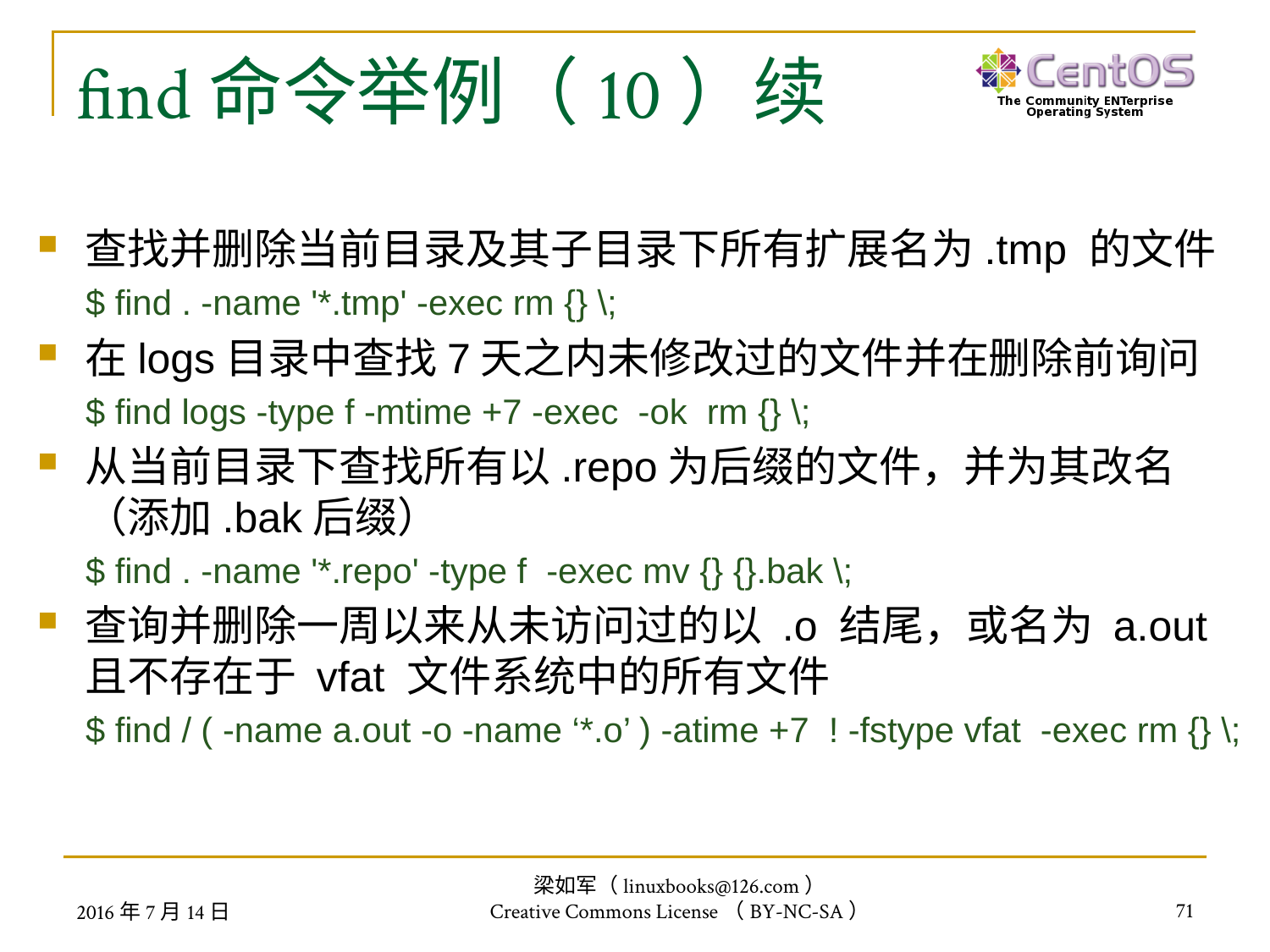

# find命令举例（10）续
查找并删除当前目录及其子目录下所有扩展名为.tmp 的文件
$ find . -name '*.tmp' -exec rm {} \;
在logs目录中查找7天之内未修改过的文件并在删除前询问
$ find logs -type f -mtime +7 -exec  -ok  rm {} \;
从当前目录下查找所有以.repo为后缀的文件，并为其改名（添加.bak后缀）
$ find . -name '*.repo' -type f  -exec mv {} {}.bak \;
查询并删除一周以来从未访问过的以 .o 结尾，或名为 a.out 且不存在于 vfat 文件系统中的所有文件
$ find / ( -name a.out -o -name ‘*.o’ ) -atime +7  ! -fstype vfat  -exec rm {} \;
梁如军（linuxbooks@126.com）
Creative Commons License（BY-NC-SA）
2016年7月14日
71